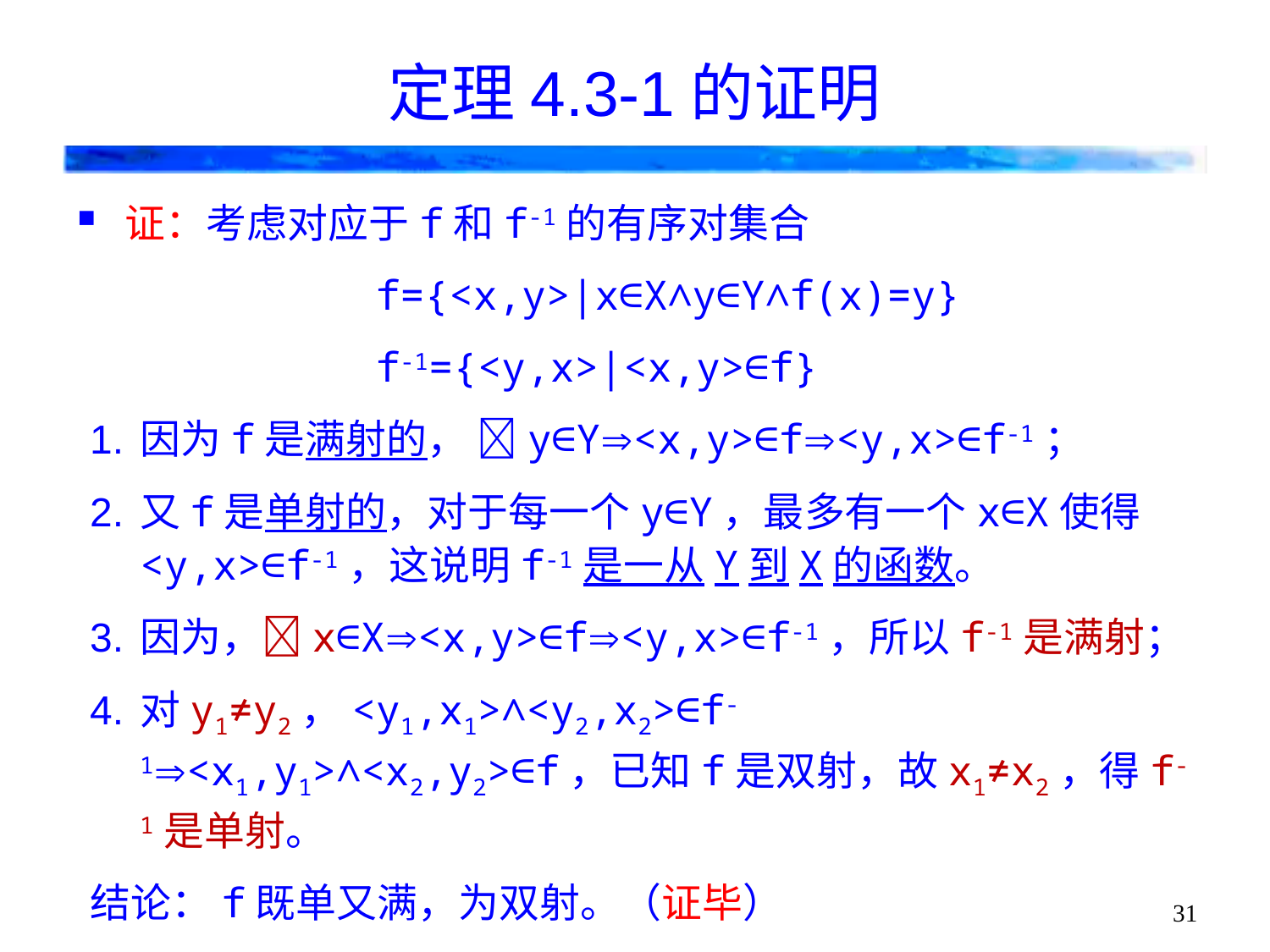

# 定理4.3-1的证明
证：考虑对应于f和f-1的有序对集合
f={<x,y>|x∈X∧y∈Y∧f(x)=y}
f-1={<y,x>|<x,y>∈f}
因为f是满射的， ∀y∈Y⇒<x,y>∈f⇒<y,x>∈f-1；
又f是单射的，对于每一个y∈Y，最多有一个x∈X使得<y,x>∈f-1，这说明f-1是一从Y到X的函数。
因为，∀x∈X⇒<x,y>∈f⇒<y,x>∈f-1，所以f-1是满射；
对y1≠y2，<y1,x1>∧<y2,x2>∈f-1⇒<x1,y1>∧<x2,y2>∈f，已知f是双射，故x1≠x2，得f-1是单射。
结论：f既单又满，为双射。（证毕）
31